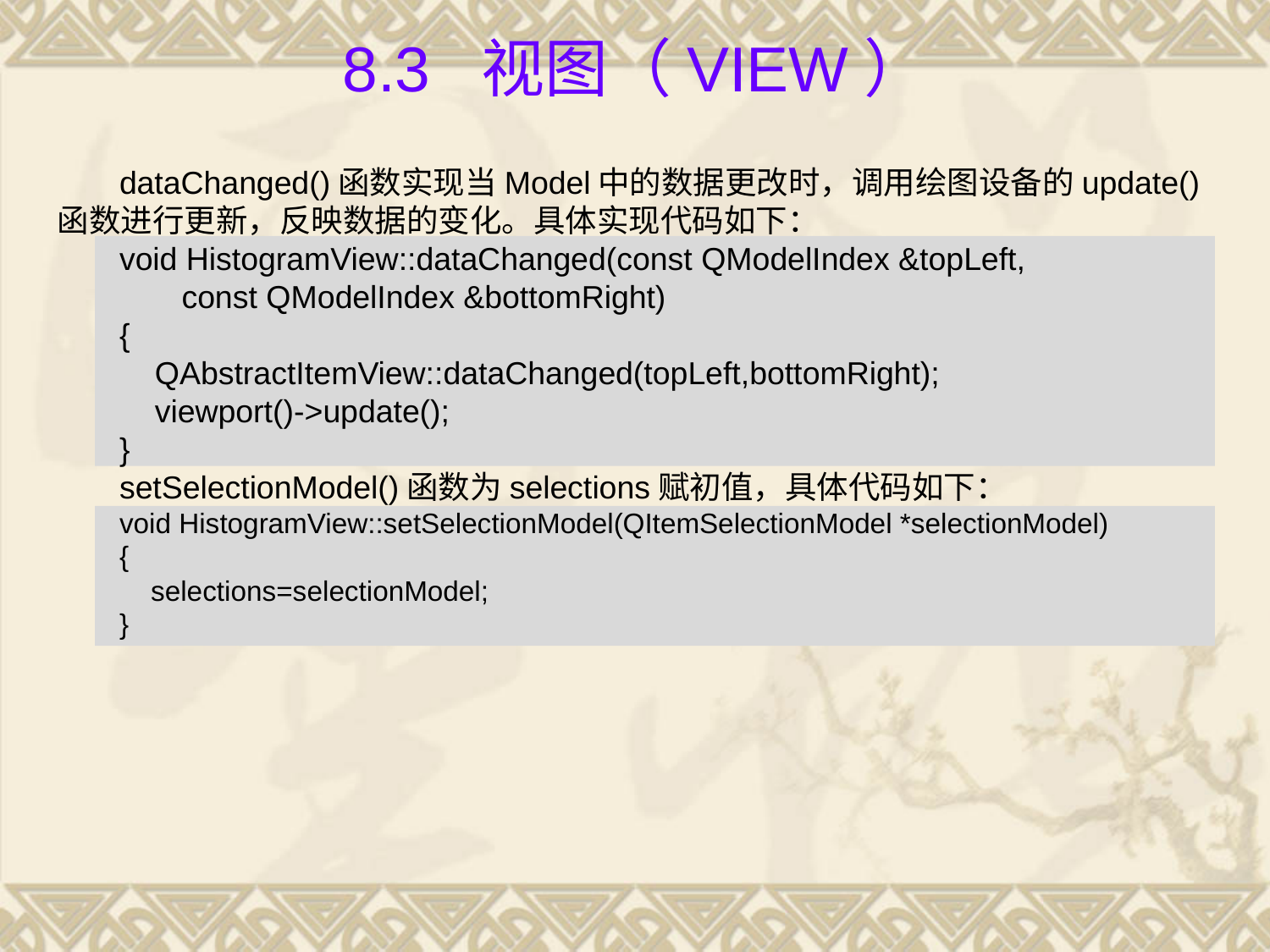

# 8.3  视图（View）
dataChanged()函数实现当Model中的数据更改时，调用绘图设备的update()函数进行更新，反映数据的变化。具体实现代码如下：
void HistogramView::dataChanged(const QModelIndex &topLeft,
       const QModelIndex &bottomRight)
{
    QAbstractItemView::dataChanged(topLeft,bottomRight);
    viewport()->update();
}
setSelectionModel()函数为selections赋初值，具体代码如下：
void HistogramView::setSelectionModel(QItemSelectionModel *selectionModel)
{
    selections=selectionModel;
}